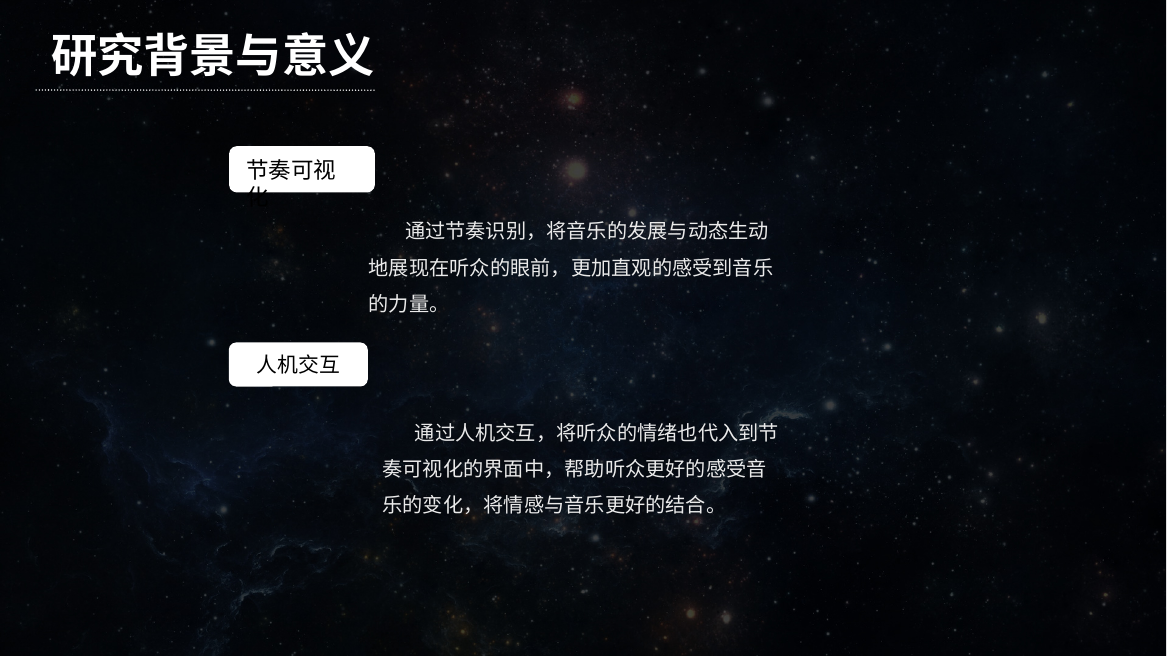

研究背景与意义

节奏可视化
       通过节奏识别，将音乐的发展与动态生动地展现在听众的眼前，更加直观的感受到音乐的力量。

人机交互
       通过人机交互，将听众的情绪也代入到节奏可视化的界面中，帮助听众更好的感受音乐的变化，将情感与音乐更好的结合。